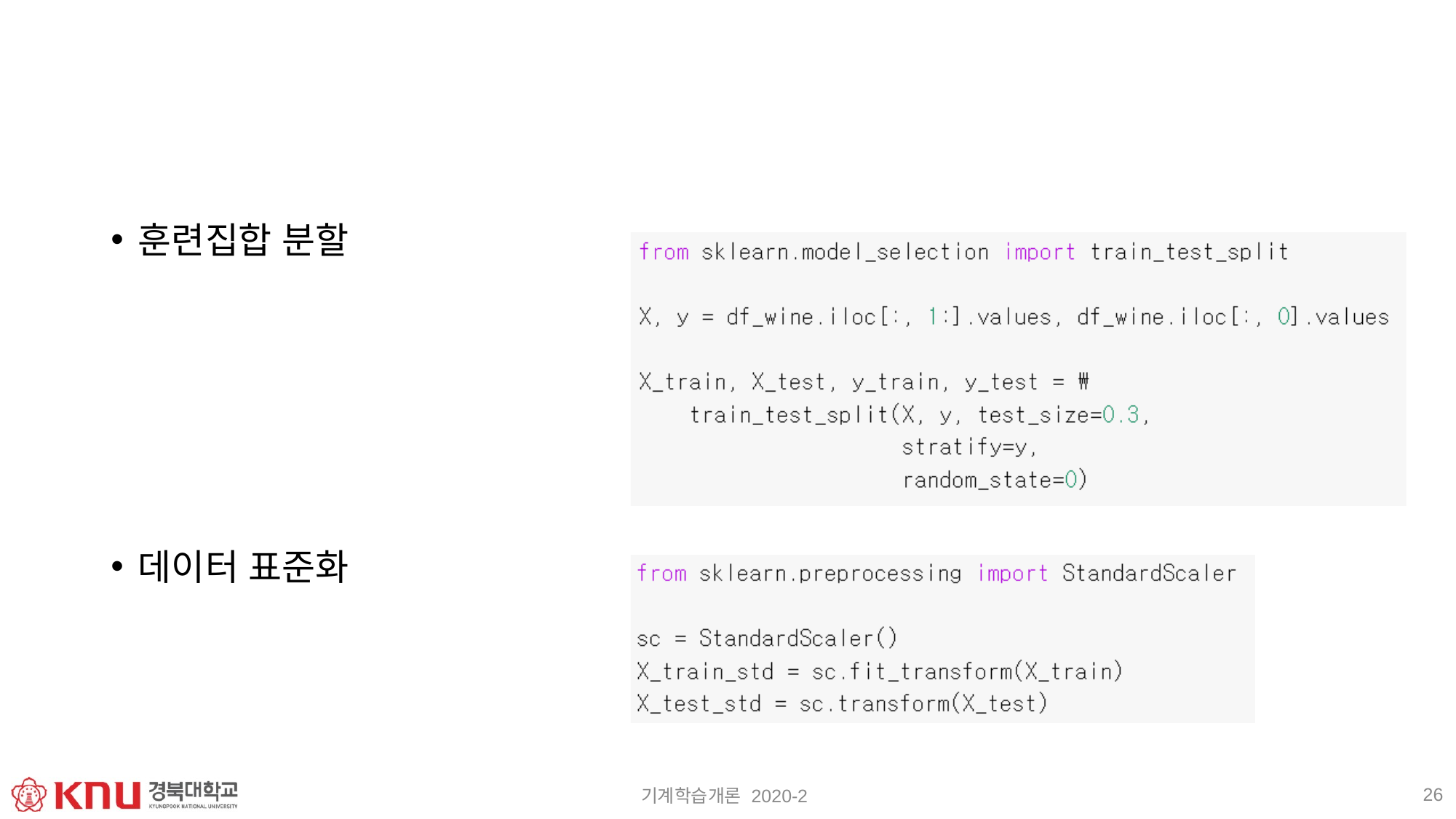

훈련집합 분할

데이터 표준화

26
기계학습개론 2020-2